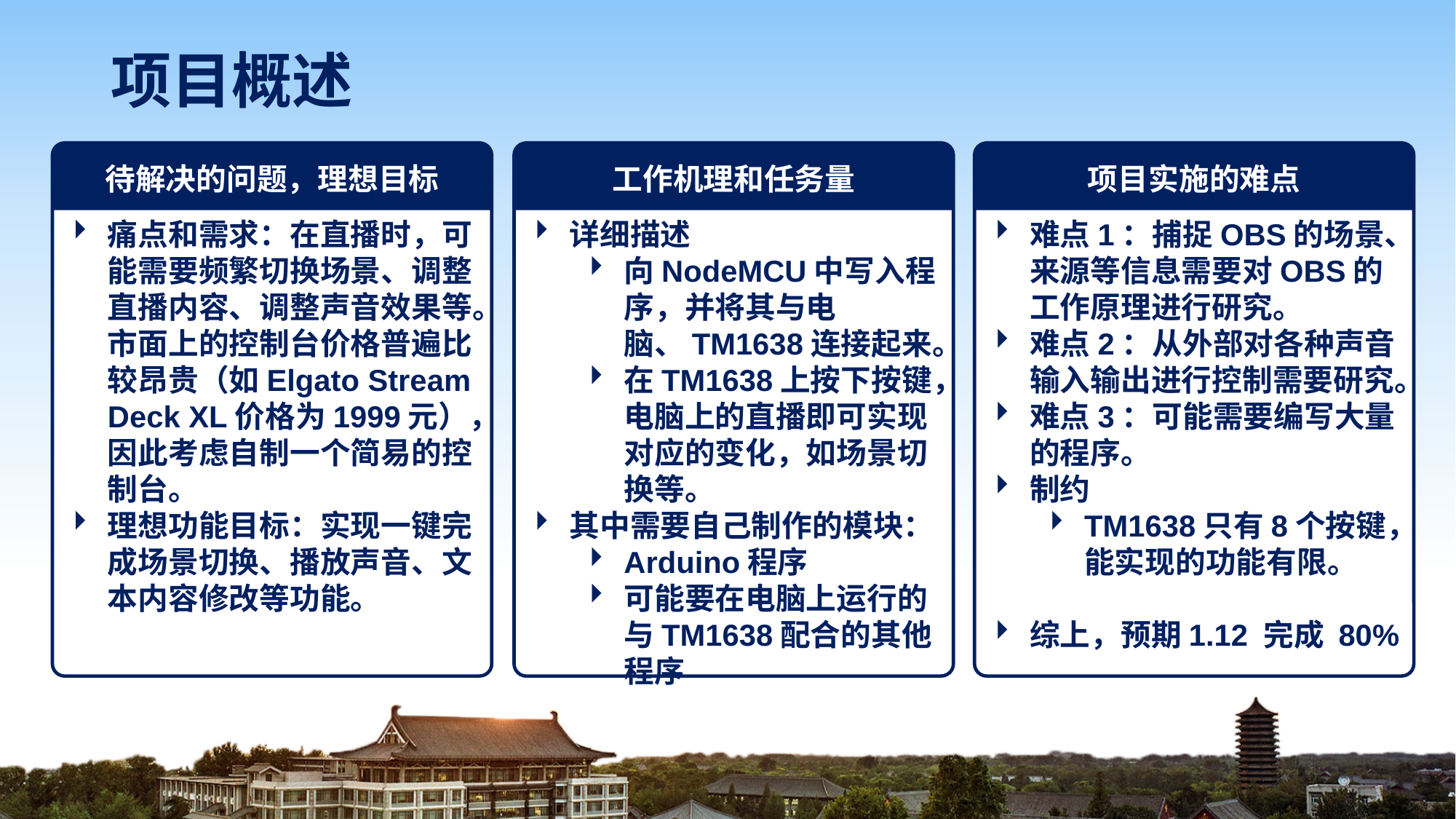

# 项目概述
痛点和需求：在直播时，可能需要频繁切换场景、调整直播内容、调整声音效果等。市面上的控制台价格普遍比较昂贵（如Elgato Stream Deck XL价格为1999元），因此考虑自制一个简易的控制台。
理想功能目标：实现一键完成场景切换、播放声音、文本内容修改等功能。
待解决的问题，理想目标
详细描述
向NodeMCU中写入程序，并将其与电脑、TM1638连接起来。
在TM1638上按下按键，电脑上的直播即可实现对应的变化，如场景切换等。
其中需要自己制作的模块：
Arduino程序
可能要在电脑上运行的与TM1638配合的其他程序

工作机理和任务量
难点1：捕捉OBS的场景、来源等信息需要对OBS的工作原理进行研究。
难点2：从外部对各种声音输入输出进行控制需要研究。
难点3：可能需要编写大量的程序。
制约
TM1638只有8个按键，能实现的功能有限。

综上，预期1.12 完成 80%
项目实施的难点